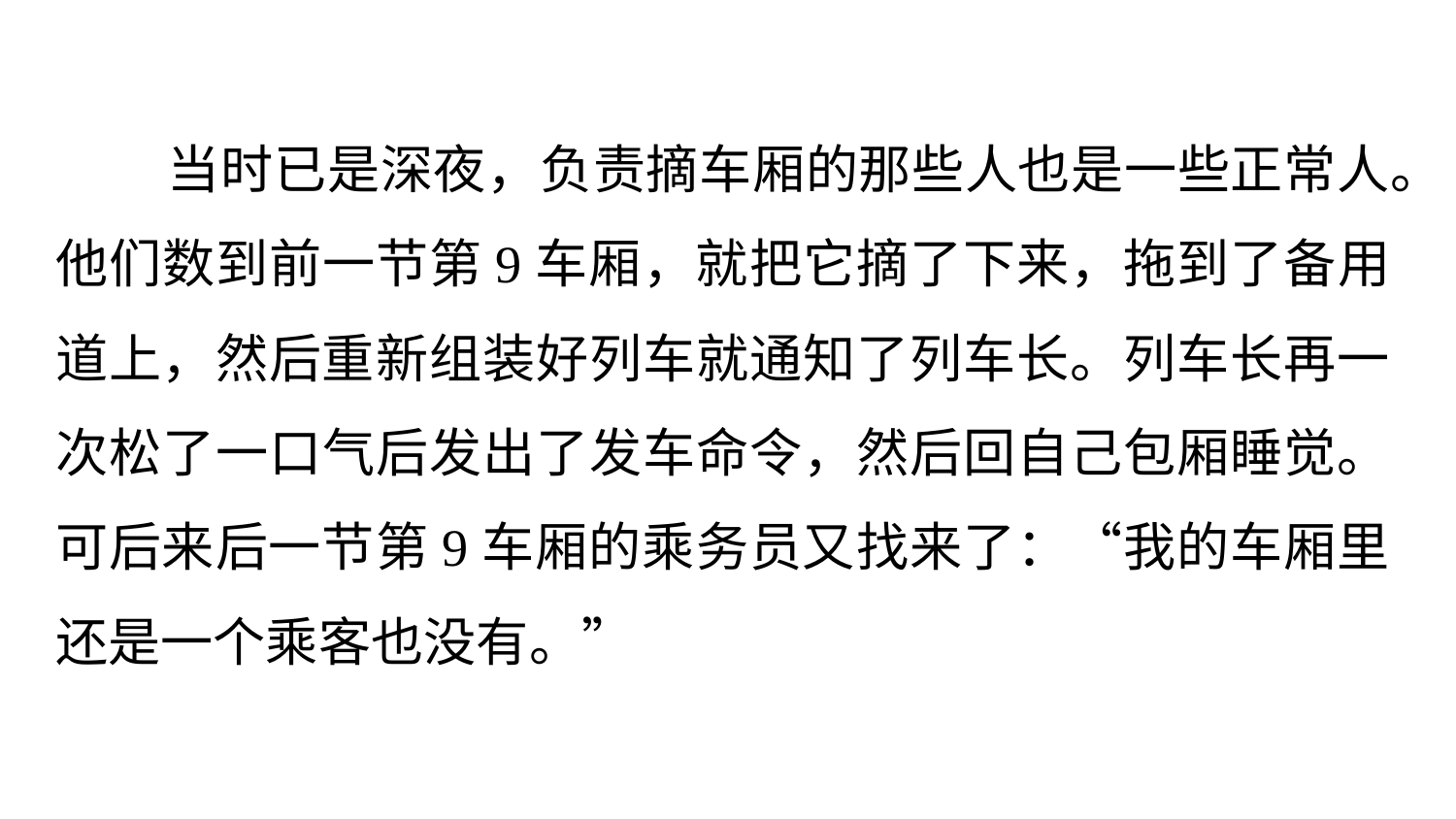

当时已是深夜，负责摘车厢的那些人也是一些正常人。他们数到前一节第9车厢，就把它摘了下来，拖到了备用道上，然后重新组装好列车就通知了列车长。列车长再一次松了一口气后发出了发车命令，然后回自己包厢睡觉。可后来后一节第9车厢的乘务员又找来了：“我的车厢里还是一个乘客也没有。”